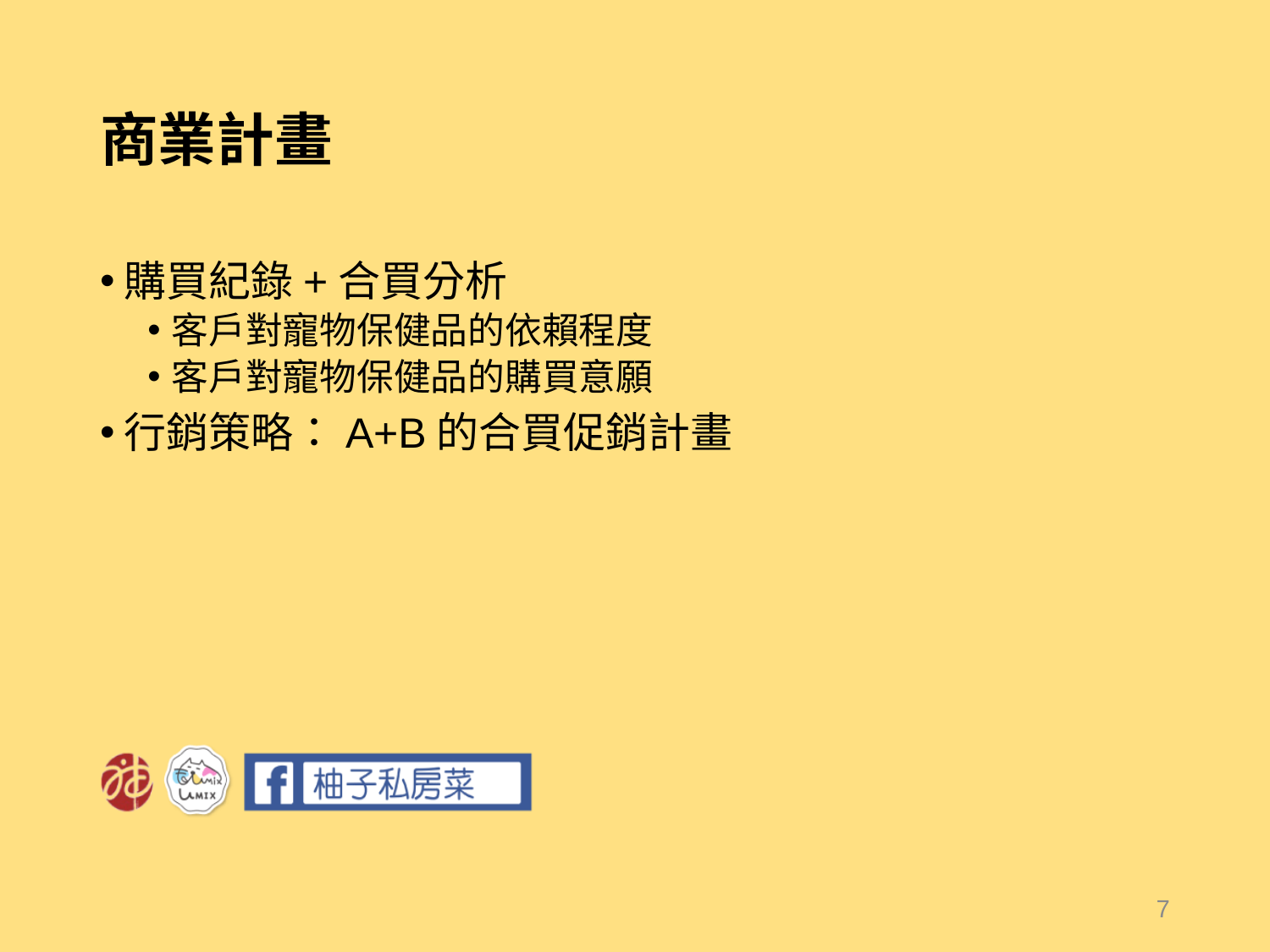

# 商業計畫
購買紀錄+合買分析
客戶對寵物保健品的依賴程度
客戶對寵物保健品的購買意願
行銷策略：A+B的合買促銷計畫
7